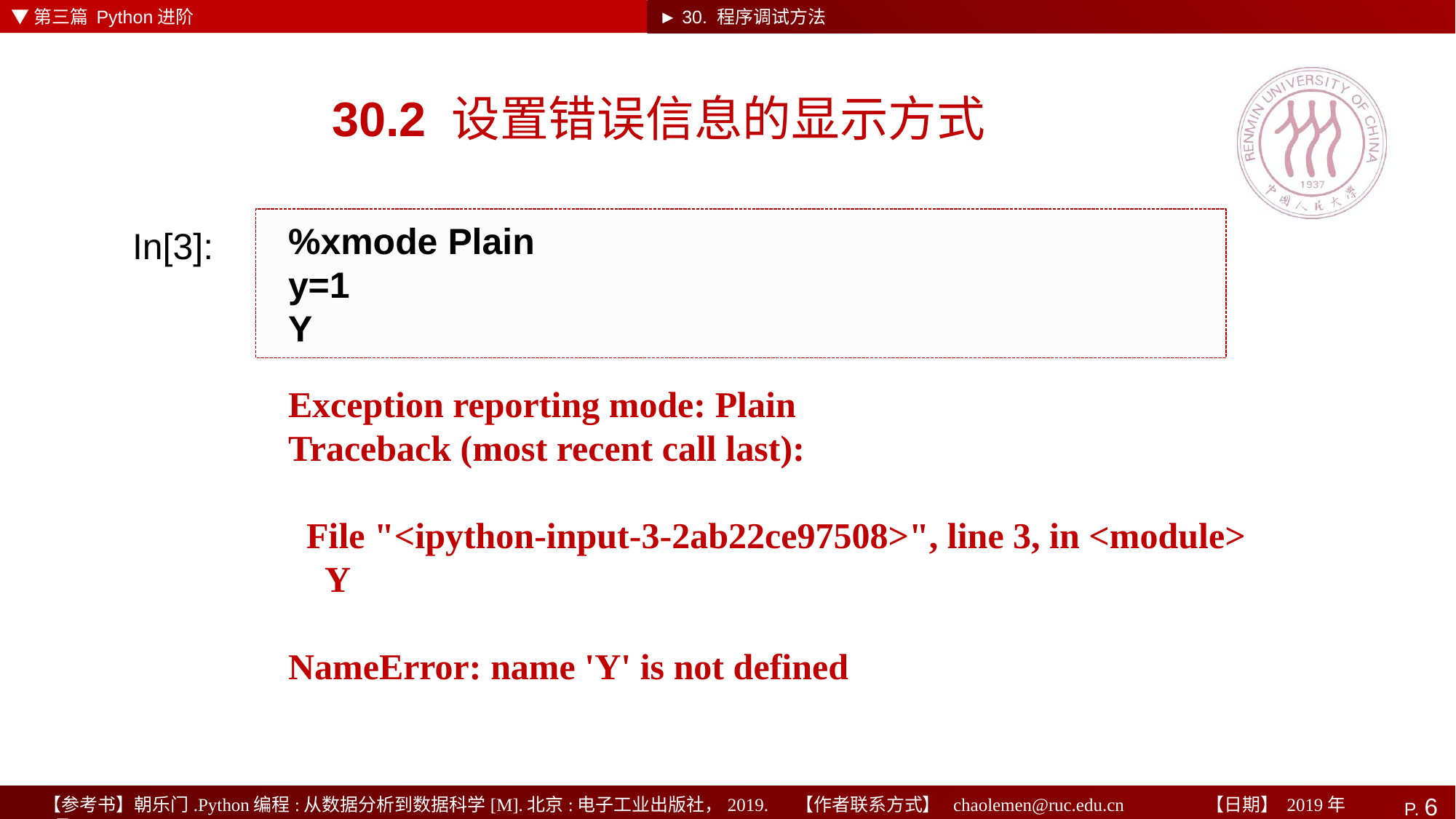

▼第三篇 Python进阶
► 30. 程序调试方法
# 30.2 设置错误信息的显示方式
%xmode Plain
y=1
Y
In[3]:
Exception reporting mode: Plain
Traceback (most recent call last):

  File "<ipython-input-3-2ab22ce97508>", line 3, in <module>
    Y

NameError: name 'Y' is not defined